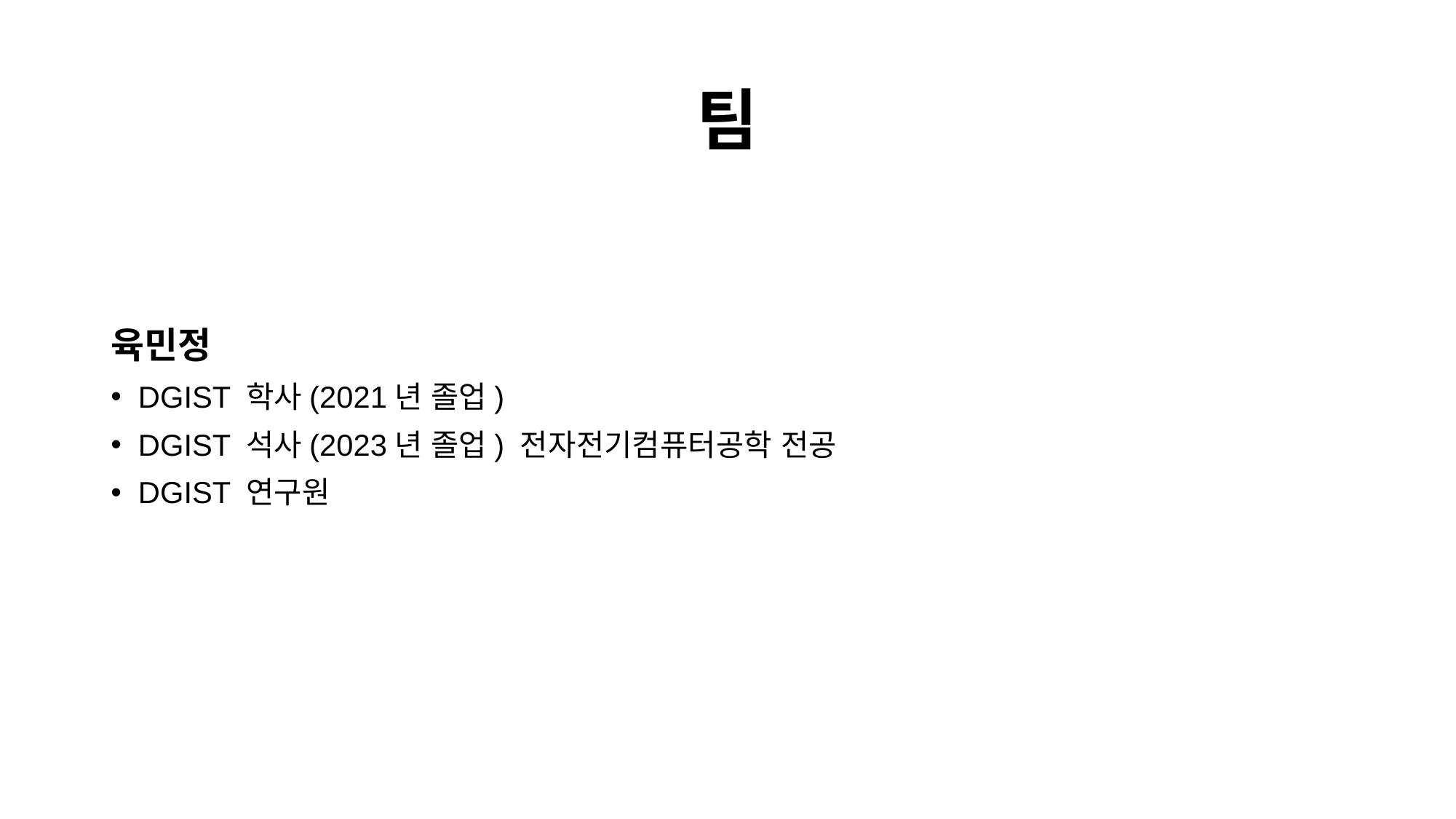

# 팀
육민정
DGIST 학사(2021년 졸업)
DGIST 석사(2023년 졸업) 전자전기컴퓨터공학 전공
DGIST 연구원